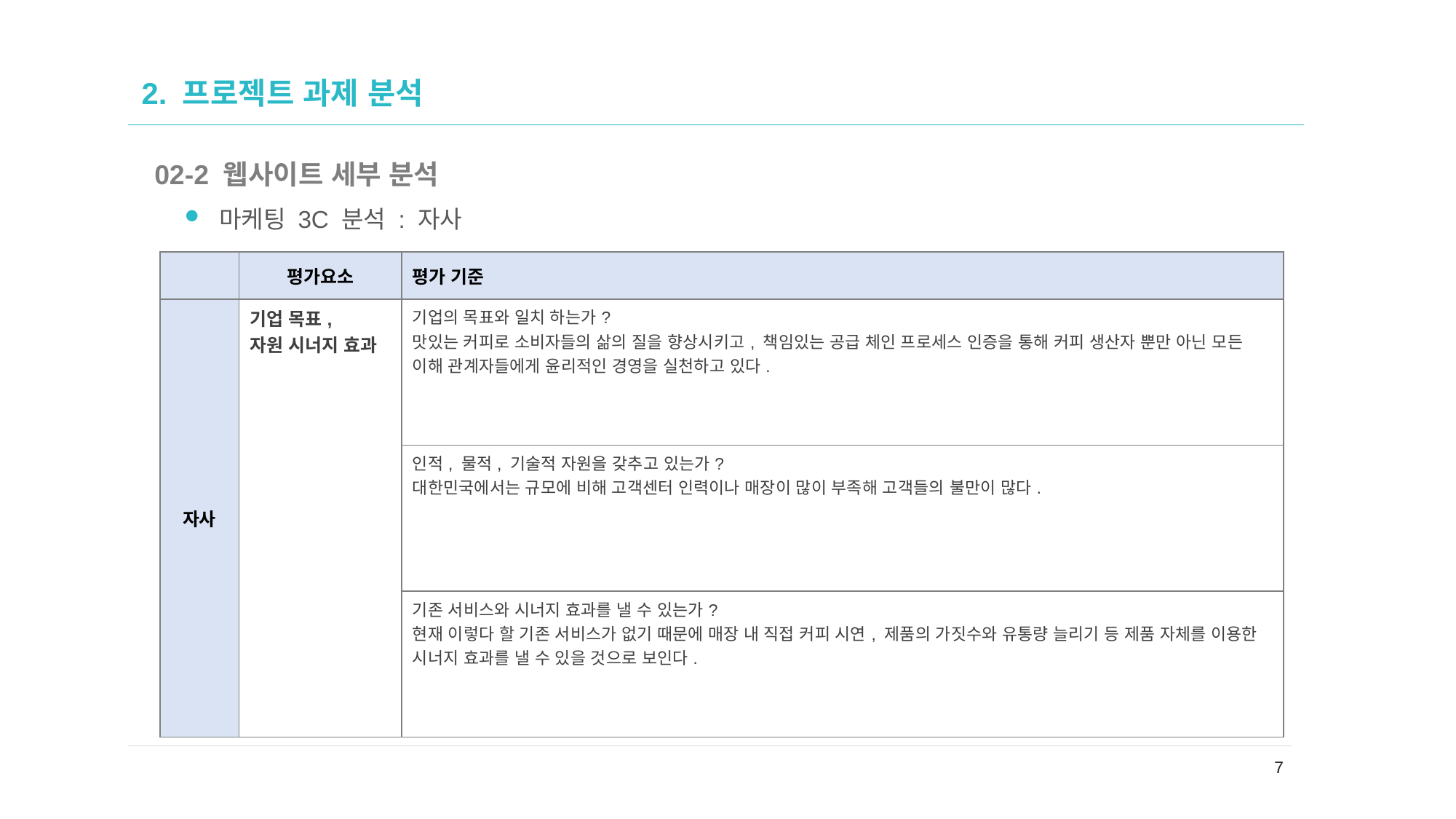

02
# 2. 프로젝트 과제 분석
02-2 웹사이트 세부 분석
마케팅 3C 분석 : 자사

|  | 평가요소 | 평가 기준 |
| --- | --- | --- |
| 자사 | 기업 목표, 자원 시너지 효과 | 기업의 목표와 일치 하는가? 맛있는 커피로 소비자들의 삶의 질을 향상시키고, 책임있는 공급 체인 프로세스 인증을 통해 커피 생산자 뿐만 아닌 모든 이해 관계자들에게 윤리적인 경영을 실천하고 있다. |
|  |  | 인적, 물적, 기술적 자원을 갖추고 있는가? 대한민국에서는 규모에 비해 고객센터 인력이나 매장이 많이 부족해 고객들의 불만이 많다. |
|  |  | 기존 서비스와 시너지 효과를 낼 수 있는가? 현재 이렇다 할 기존 서비스가 없기 때문에 매장 내 직접 커피 시연, 제품의 가짓수와 유통량 늘리기 등 제품 자체를 이용한 시너지 효과를 낼 수 있을 것으로 보인다. |
7